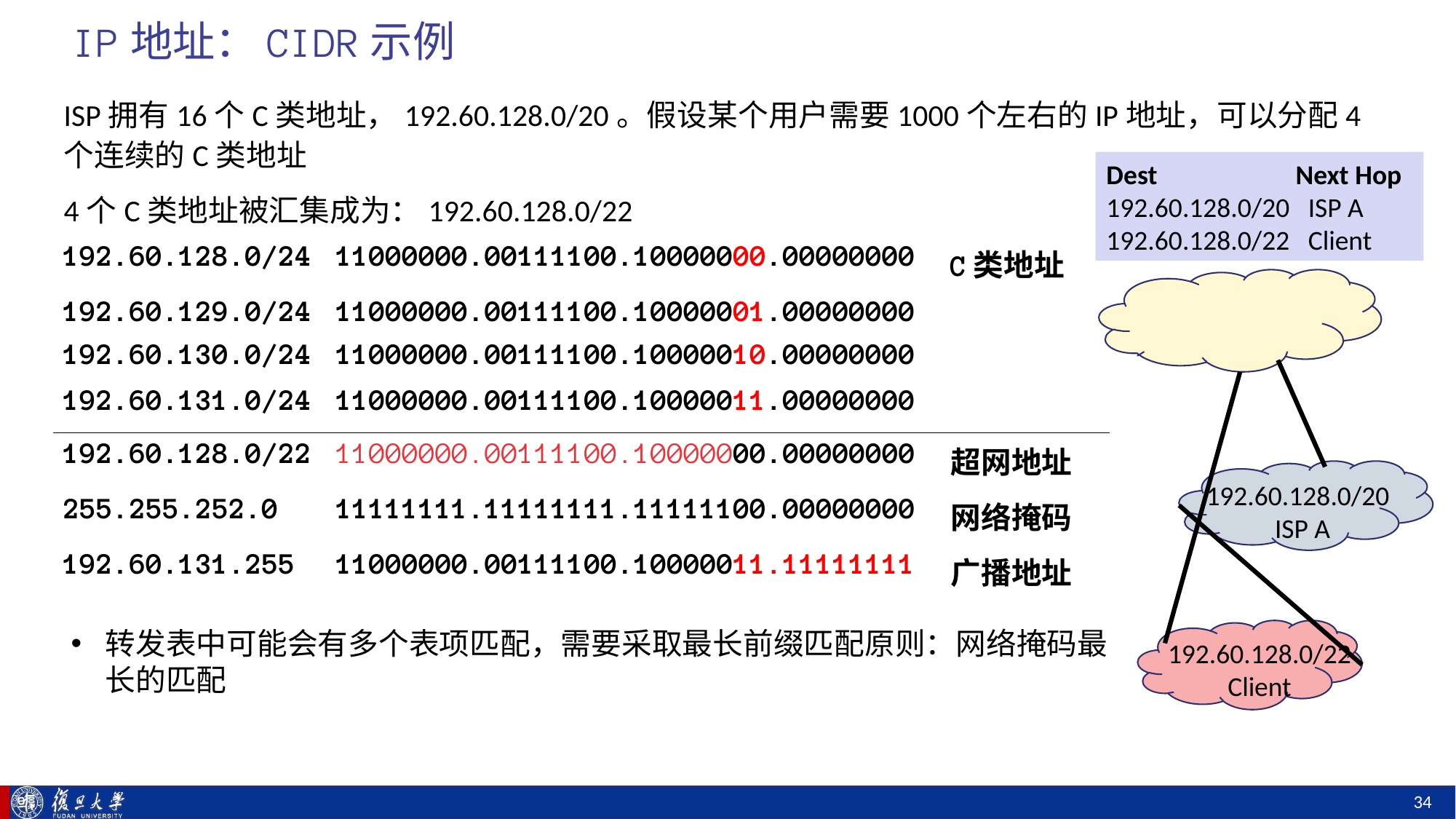

# IP地址：CIDR示例
ISP拥有16个C类地址，192.60.128.0/20。假设某个用户需要1000个左右的IP地址，可以分配4个连续的C类地址
4个C类地址被汇集成为：192.60.128.0/22

Dest	             Next Hop
192.60.128.0/20   ISP A
192.60.128.0/22   Client
| 192.60.128.0/24 | 11000000.00111100.10000000.00000000 | C类地址 |
| --- | --- | --- |
| 192.60.129.0/24 | 11000000.00111100.10000001.00000000 |  |
| 192.60.130.0/24 | 11000000.00111100.10000010.00000000 |  |
| 192.60.131.0/24 | 11000000.00111100.10000011.00000000 |  |
| 192.60.128.0/22 | 11000000.00111100.10000000.00000000 | 超网地址 |
| 255.255.252.0 | 11111111.11111111.11111100.00000000 | 网络掩码 |
| 192.60.131.255 | 11000000.00111100.10000011.11111111 | 广播地址 |

192.60.128.0/20
ISP A
转发表中可能会有多个表项匹配，需要采取最长前缀匹配原则：网络掩码最长的匹配

192.60.128.0/22
Client